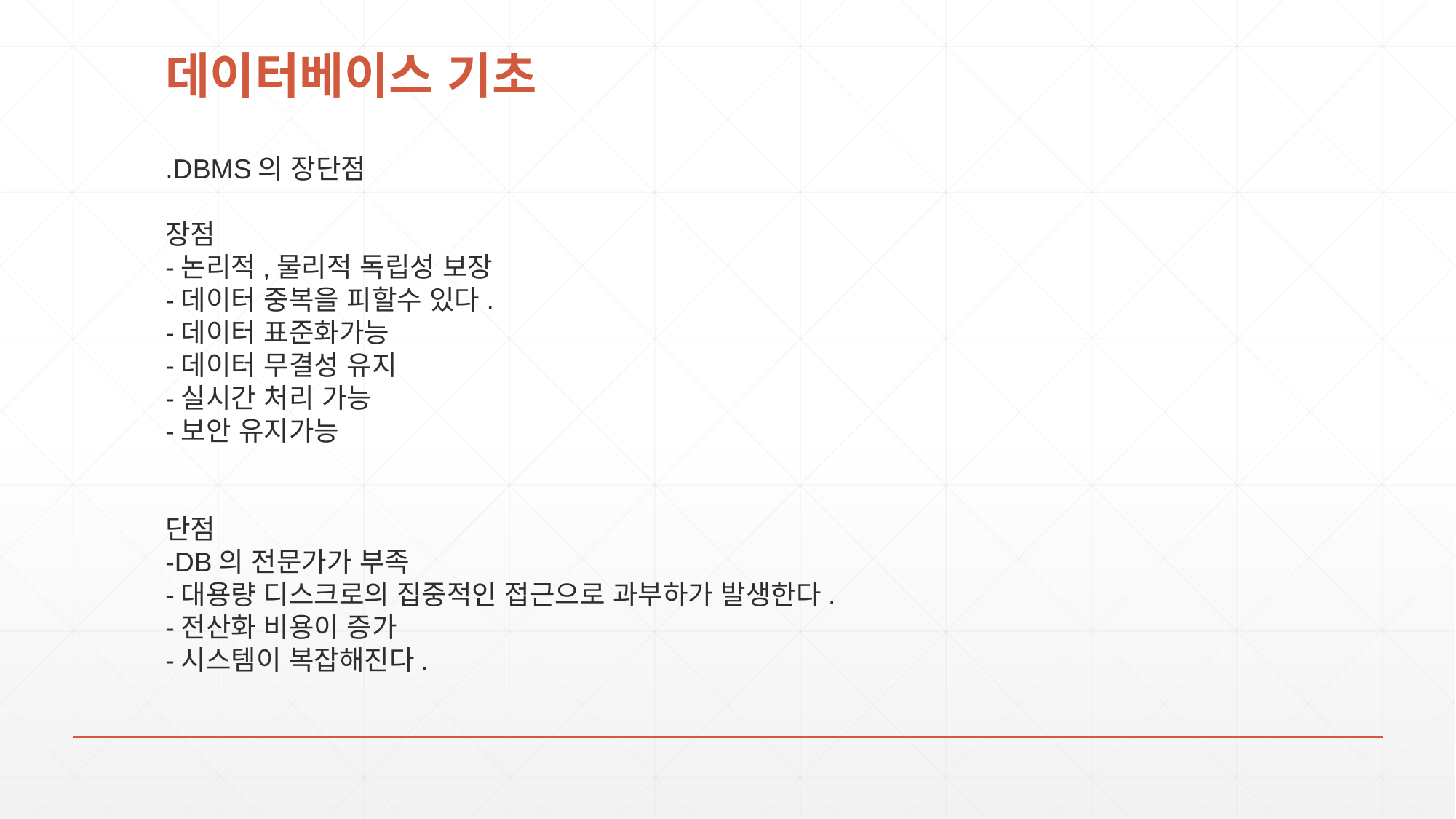

# 데이터베이스 기초
.DBMS의 장단점

장점
-논리적,물리적 독립성 보장
-데이터 중복을 피할수 있다.
-데이터 표준화가능
-데이터 무결성 유지
-실시간 처리 가능
-보안 유지가능

단점
-DB의 전문가가 부족
-대용량 디스크로의 집중적인 접근으로 과부하가 발생한다.
-전산화 비용이 증가
-시스템이 복잡해진다.